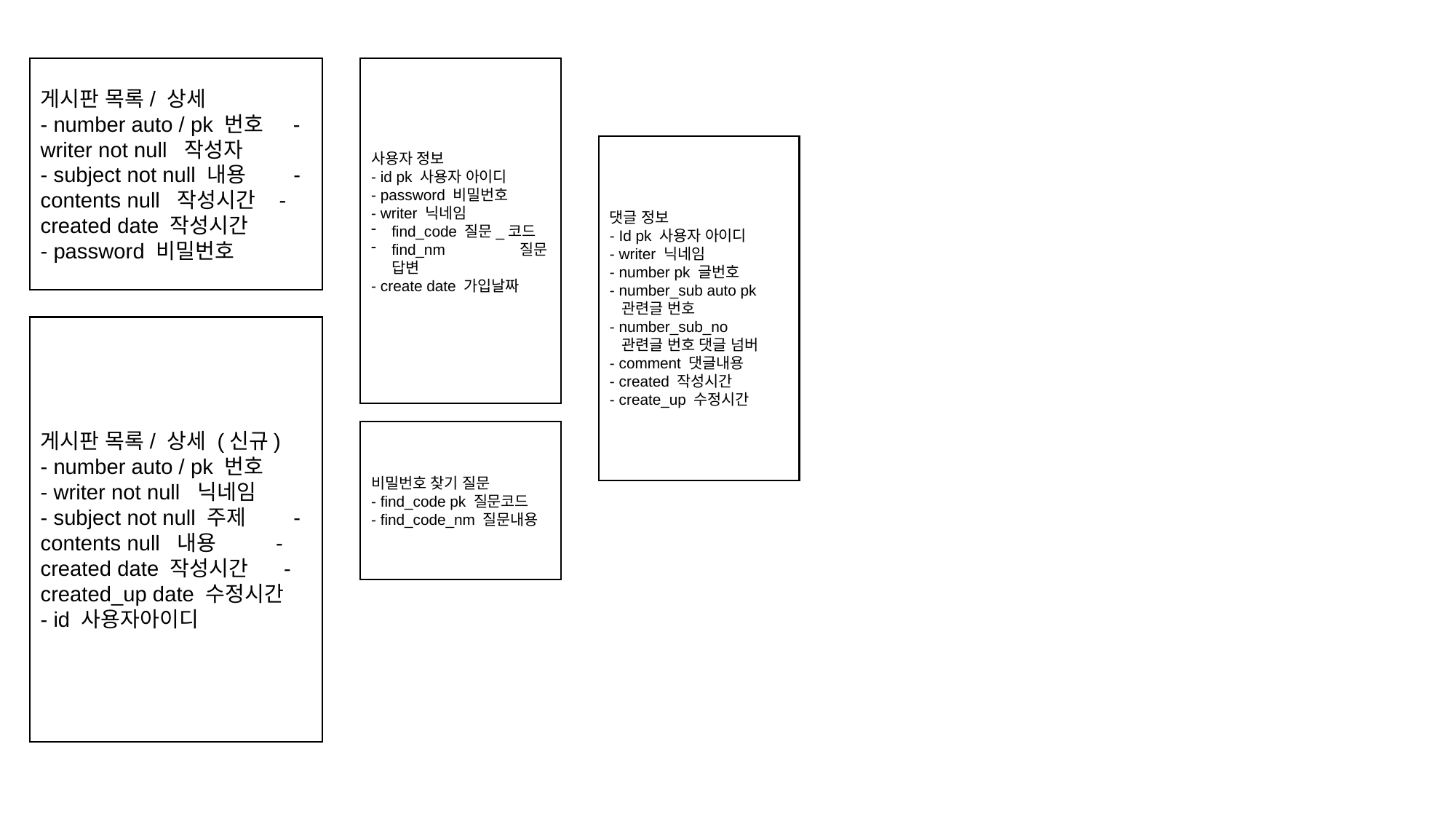

게시판 목록/ 상세
- number auto / pk 번호    - writer not null  작성자
- subject not null 내용       - contents null  작성시간   - created date 작성시간
- password 비밀번호
사용자 정보
- id pk 사용자 아이디
- password 비밀번호
- writer 닉네임
find_code 질문_코드
find_nm                 질문 답변
- create date 가입날짜

댓글 정보
- Id pk 사용자 아이디
- writer 닉네임
- number pk 글번호
- number_sub auto pk
  관련글 번호
- number_sub_no
  관련글 번호 댓글 넘버
- comment 댓글내용
- created 작성시간
- create_up 수정시간
게시판 목록/ 상세 (신규)
- number auto / pk 번호
- writer not null  닉네임
- subject not null 주제       - contents null  내용         - created date 작성시간     - created_up date 수정시간   - id 사용자아이디
비밀번호 찾기 질문
- find_code pk 질문코드   - find_code_nm 질문내용